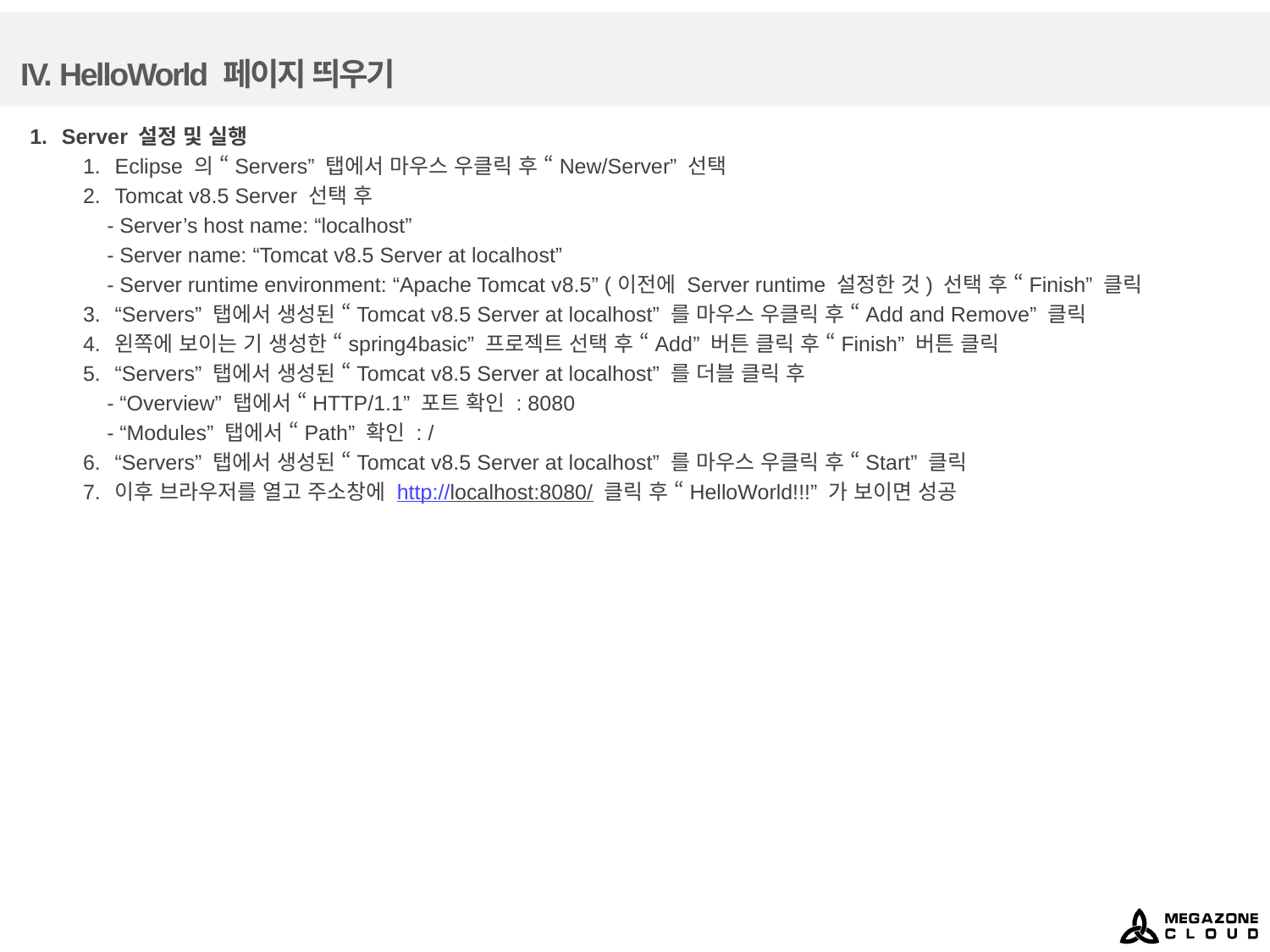

# IV. HelloWorld 페이지 띄우기
Server 설정 및 실행
Eclipse 의 “Servers” 탭에서 마우스 우클릭 후 “New/Server” 선택
Tomcat v8.5 Server 선택 후
    - Server’s host name: “localhost”
    - Server name: “Tomcat v8.5 Server at localhost”
    - Server runtime environment: “Apache Tomcat v8.5” (이전에 Server runtime 설정한 것) 선택 후 “Finish” 클릭
“Servers” 탭에서 생성된 “Tomcat v8.5 Server at localhost” 를 마우스 우클릭 후 “Add and Remove” 클릭
왼쪽에 보이는 기 생성한 “spring4basic” 프로젝트 선택 후 “Add” 버튼 클릭 후 “Finish” 버튼 클릭
“Servers” 탭에서 생성된 “Tomcat v8.5 Server at localhost” 를 더블 클릭 후
    - “Overview” 탭에서 “HTTP/1.1” 포트 확인 : 8080
    - “Modules” 탭에서 “Path” 확인 : /
“Servers” 탭에서 생성된 “Tomcat v8.5 Server at localhost” 를 마우스 우클릭 후 “Start” 클릭
이후 브라우저를 열고 주소창에 http://localhost:8080/ 클릭 후 “HelloWorld!!!” 가 보이면 성공